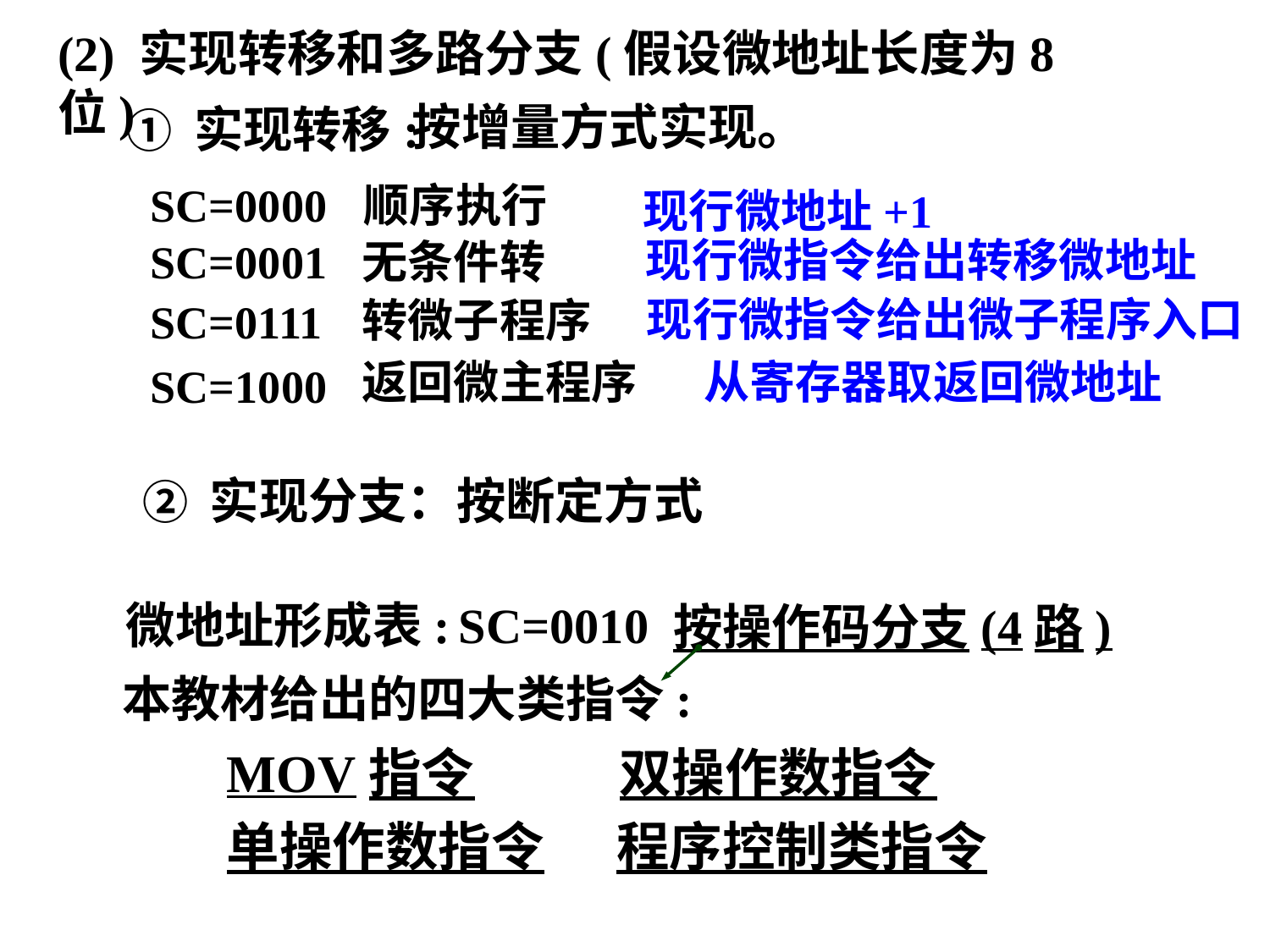

(2) 实现转移和多路分支(假设微地址长度为8位)
按增量方式实现。
① 实现转移:
SC=0000
顺序执行
现行微地址+1
现行微指令给出转移微地址
SC=0001
无条件转
现行微指令给出微子程序入口
转微子程序
SC=0111
返回微主程序
从寄存器取返回微地址
SC=1000
② 实现分支：按断定方式
SC=0010
微地址形成表:
按操作码分支(4路)

本教材给出的四大类指令:
MOV指令            双操作数指令
单操作数指令      程序控制类指令